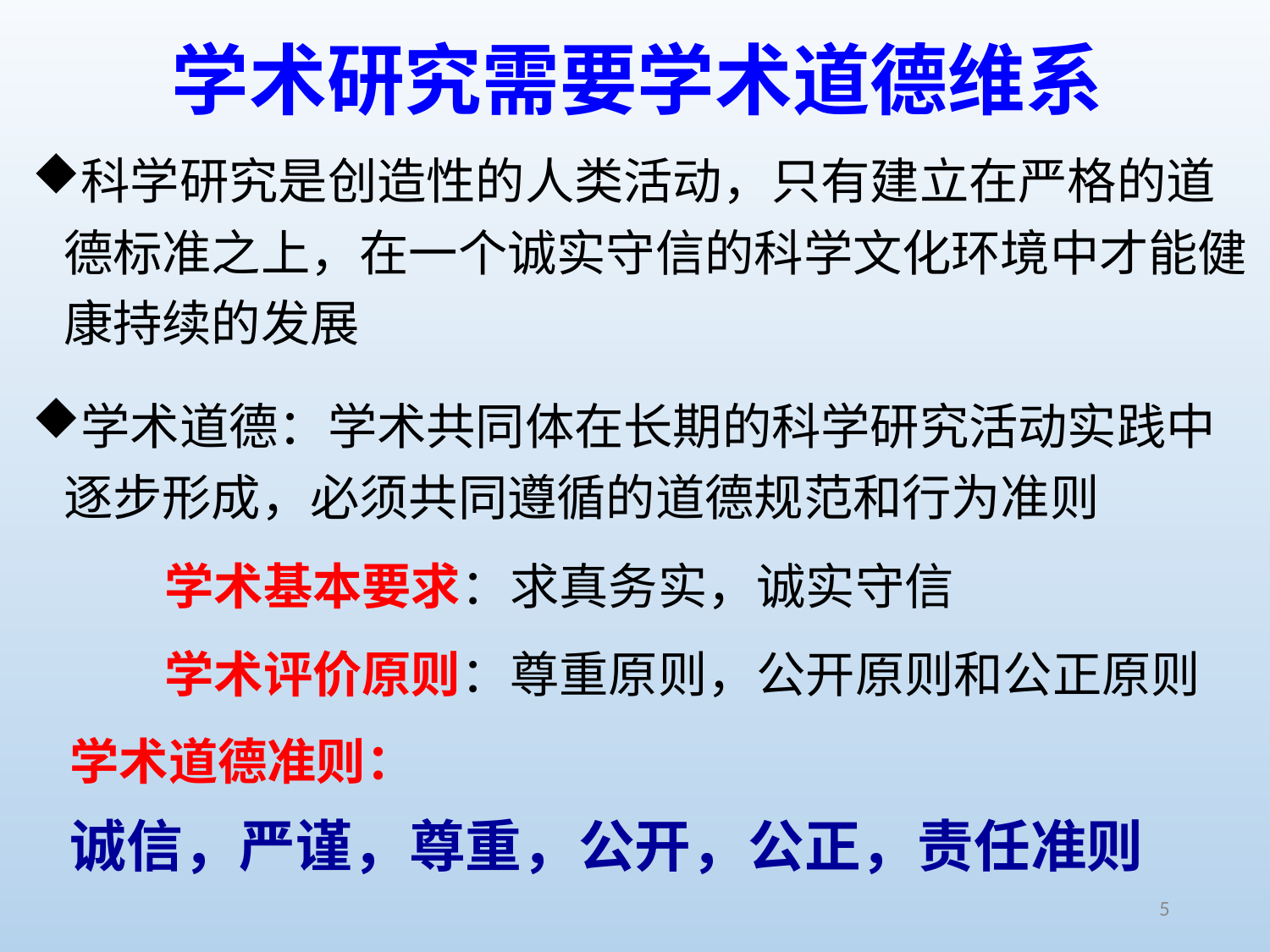

# 学术研究需要学术道德维系
科学研究是创造性的人类活动，只有建立在严格的道德标准之上，在一个诚实守信的科学文化环境中才能健康持续的发展
学术道德：学术共同体在长期的科学研究活动实践中逐步形成，必须共同遵循的道德规范和行为准则
           学术基本要求：求真务实，诚实守信
           学术评价原则：尊重原则，公开原则和公正原则
学术道德准则：
诚信，严谨，尊重，公开，公正，责任准则
5